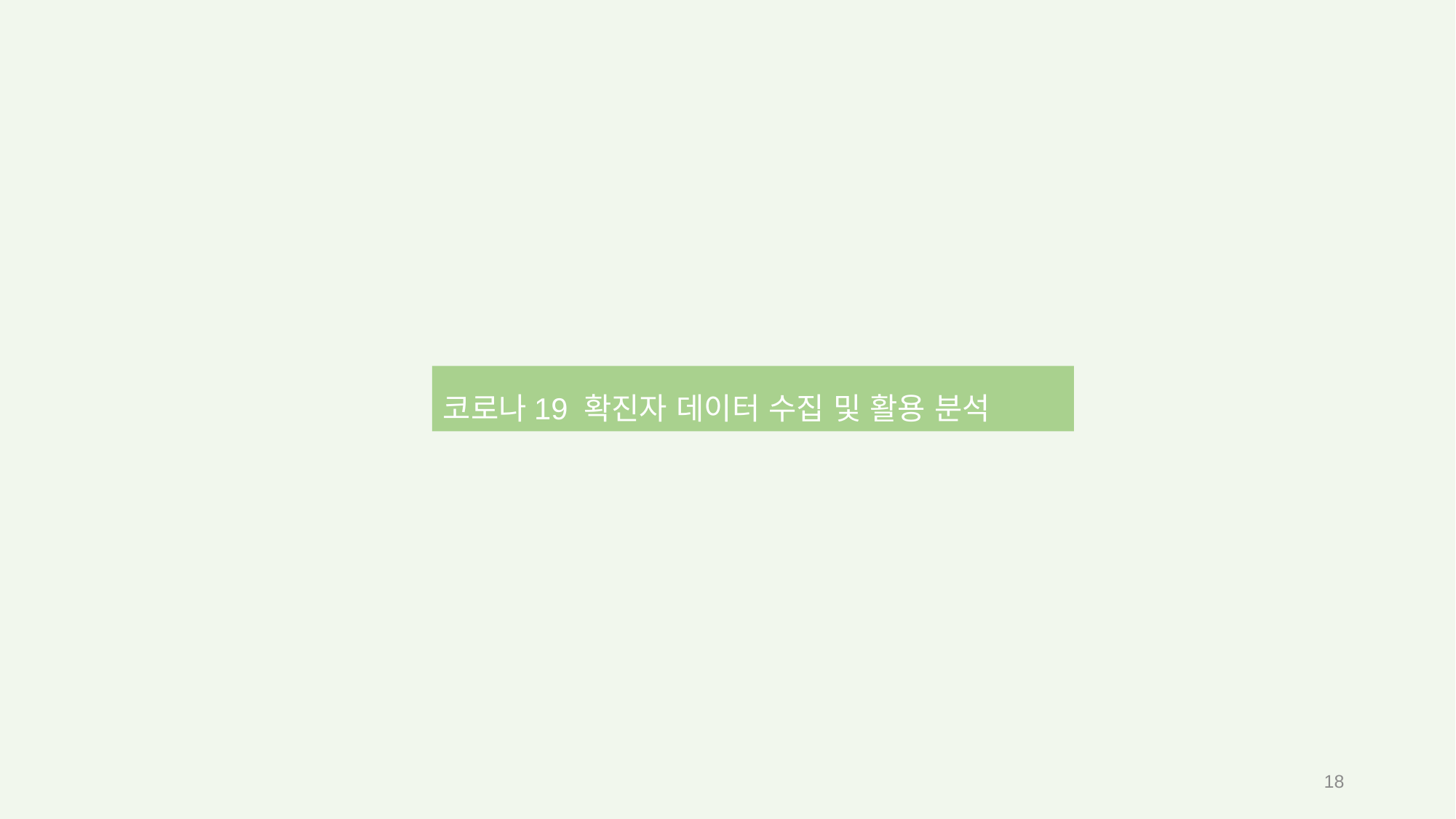

코로나19 확진자 데이터 수집 및 활용 분석
18